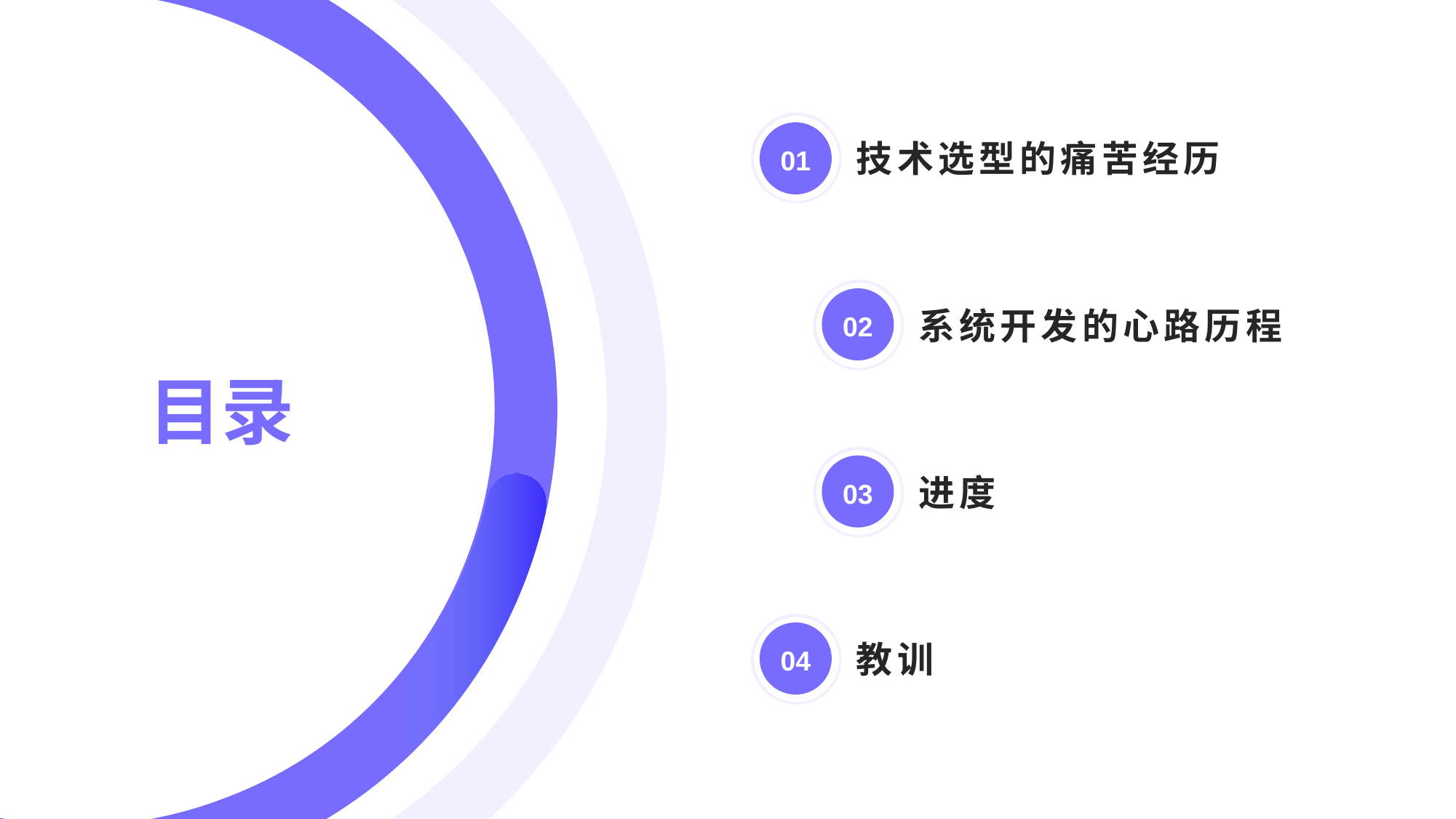

01
技术选型的痛苦经历

02
系统开发的心路历程
# 目录

03
进度

04
教训